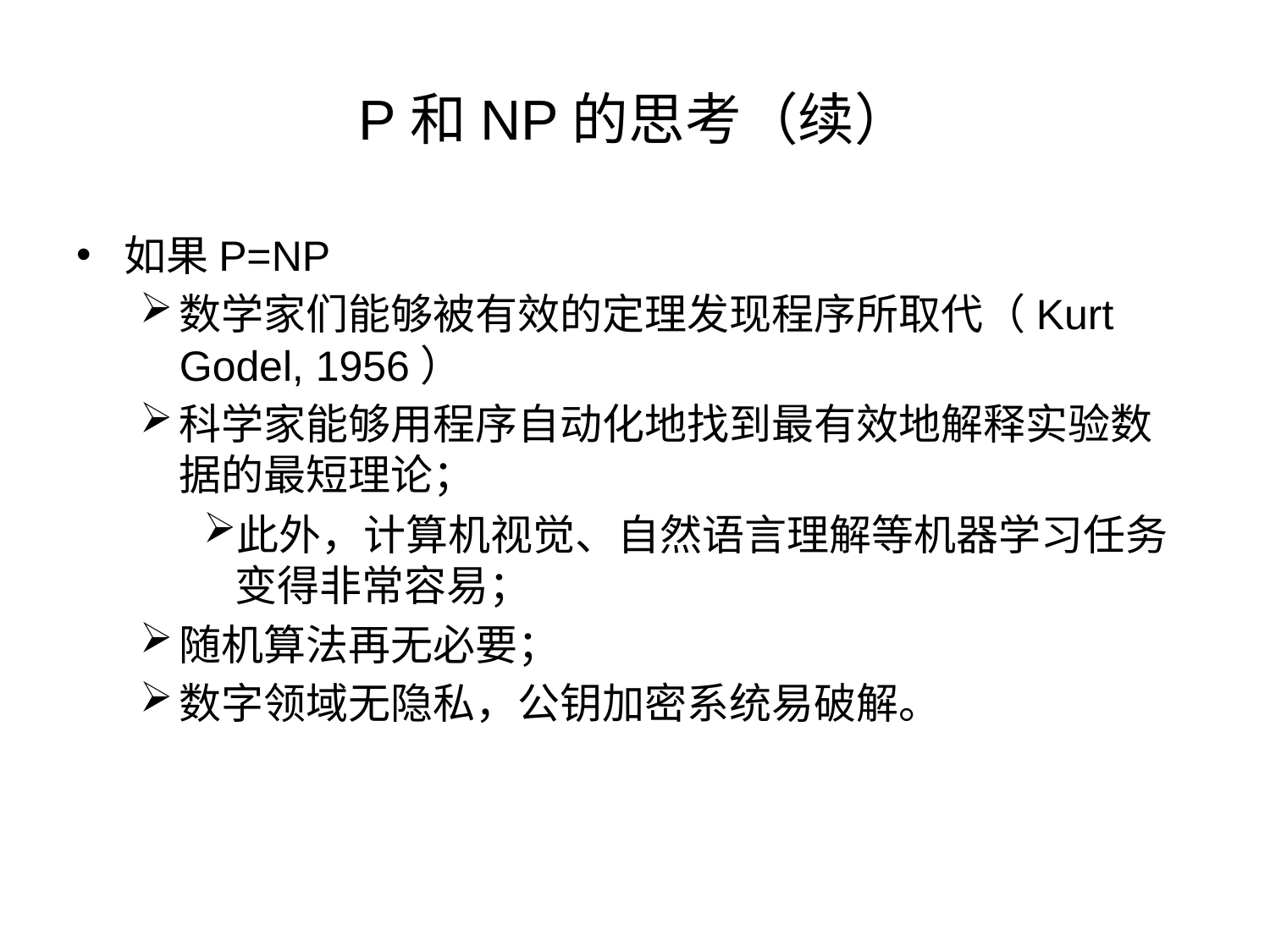

# P和NP的思考（续）
如果P=NP
数学家们能够被有效的定理发现程序所取代（Kurt Godel, 1956）
科学家能够用程序自动化地找到最有效地解释实验数据的最短理论；
此外，计算机视觉、自然语言理解等机器学习任务变得非常容易；
随机算法再无必要；
数字领域无隐私，公钥加密系统易破解。